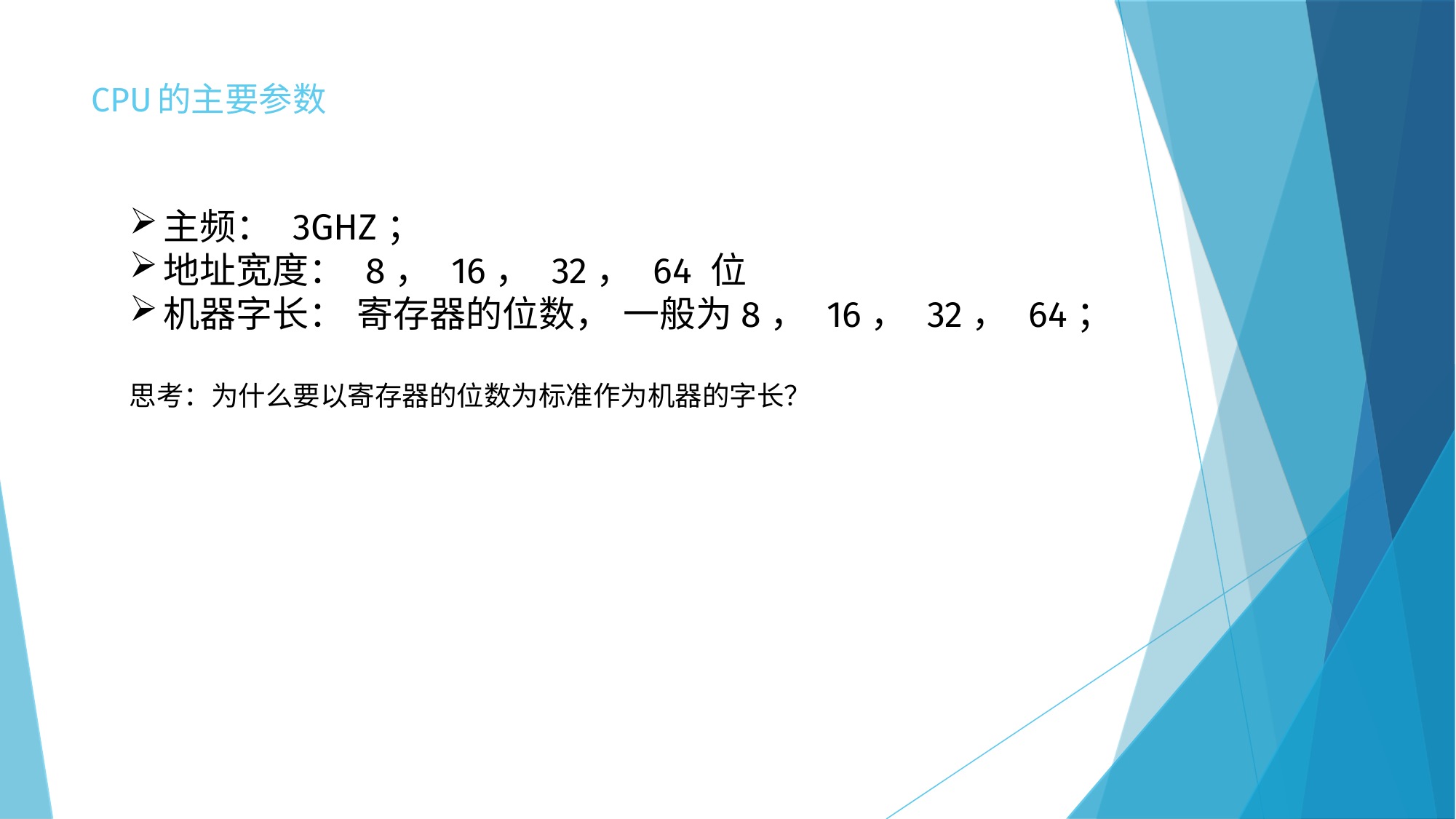

CPU的主要参数
主频： 3GHZ；
地址宽度： 8， 16， 32， 64 位
机器字长： 寄存器的位数， 一般为8， 16， 32， 64；

思考：为什么要以寄存器的位数为标准作为机器的字长？